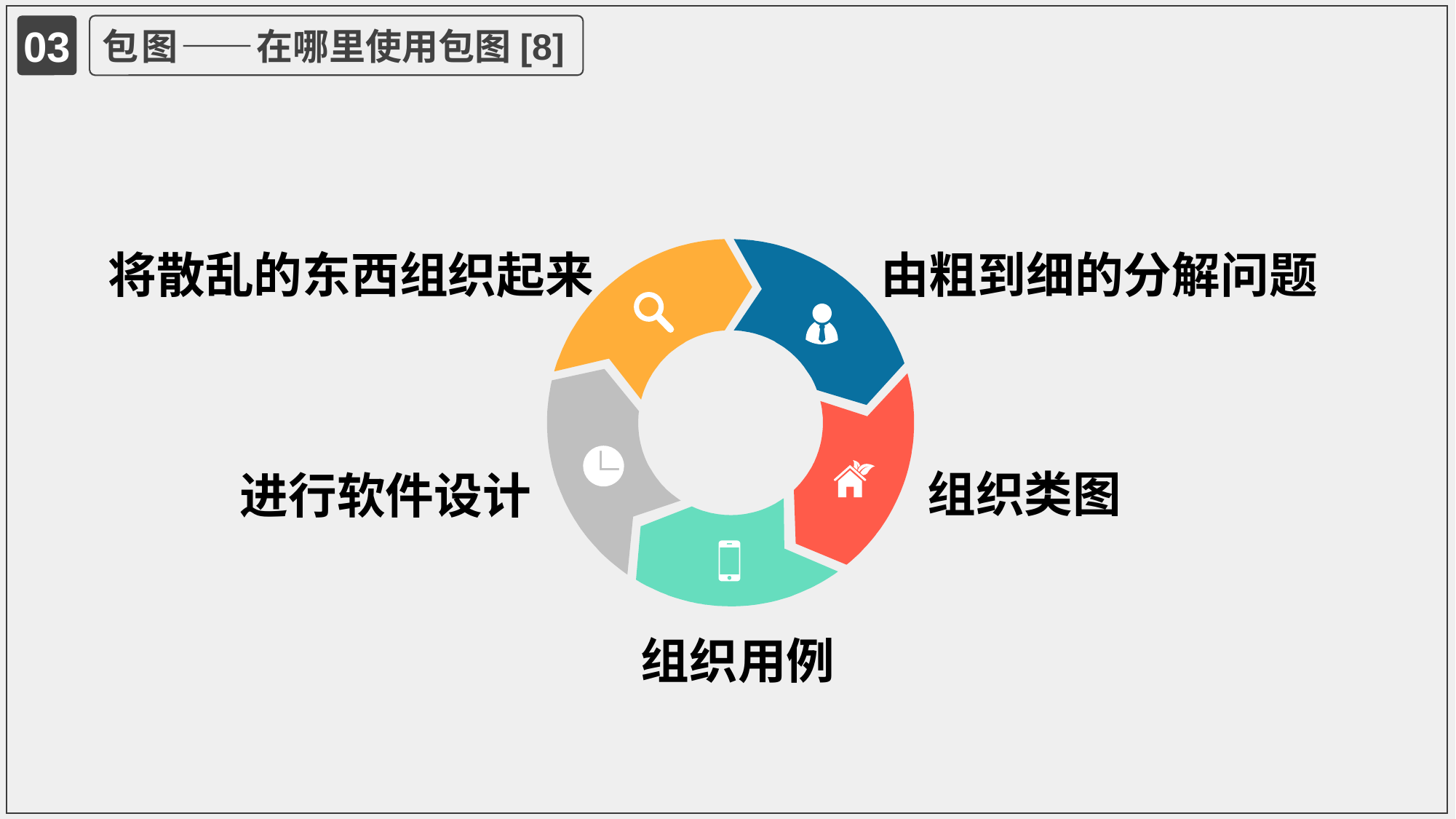

03
包图——在哪里使用包图[8]
由粗到细的分解问题
将散乱的东西组织起来

组织类图
进行软件设计

组织用例